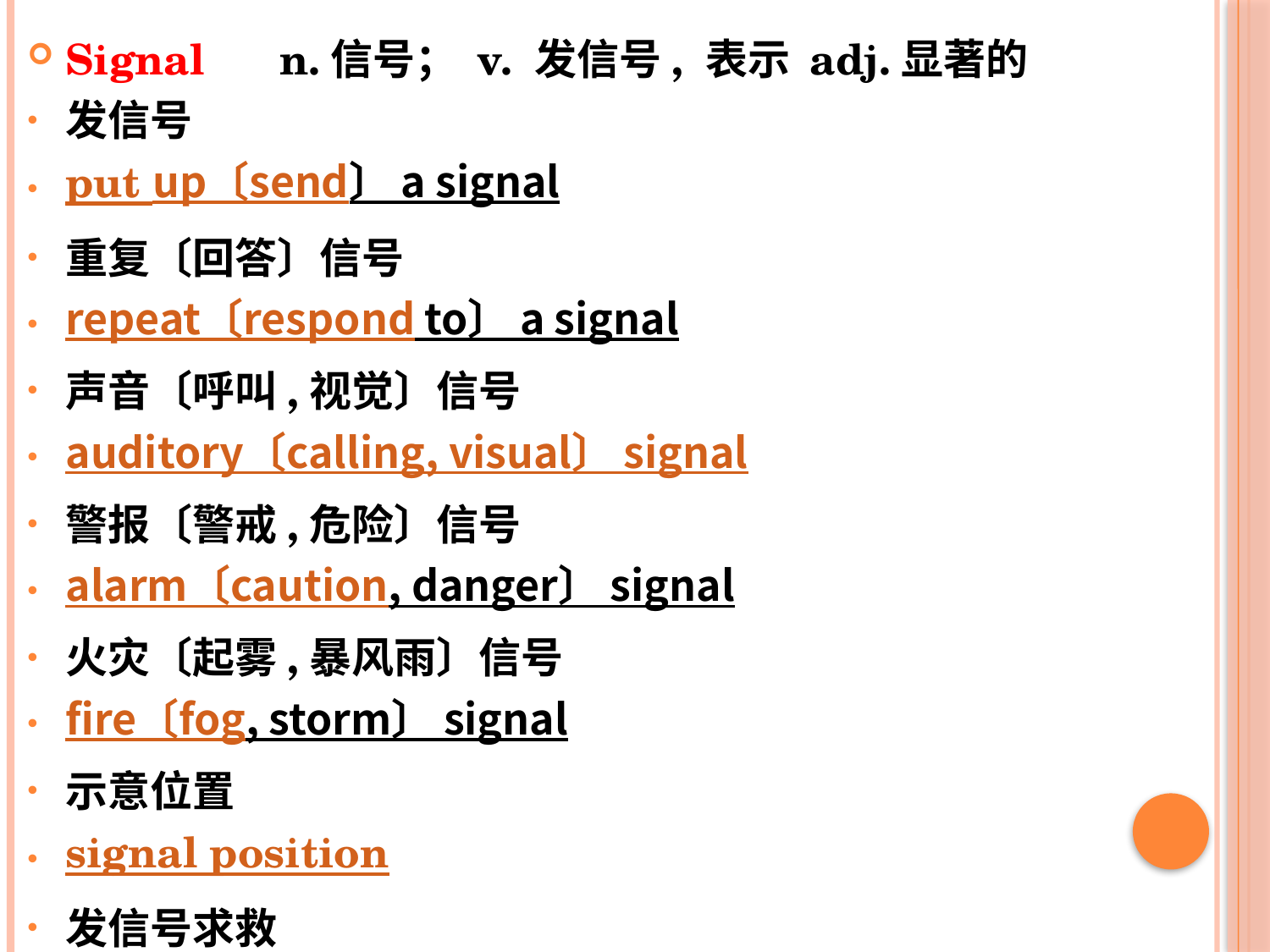

Signal 　n.信号； v. 发信号, 表示 adj.显著的
发信号
put up〔send〕 a signal
重复〔回答〕信号
repeat〔respond to〕 a signal
声音〔呼叫,视觉〕信号
auditory〔calling, visual〕 signal
警报〔警戒,危险〕信号
alarm〔caution, danger〕 signal
火灾〔起雾,暴风雨〕信号
fire〔fog, storm〕 signal
示意位置
signal position
发信号求救
signal for help